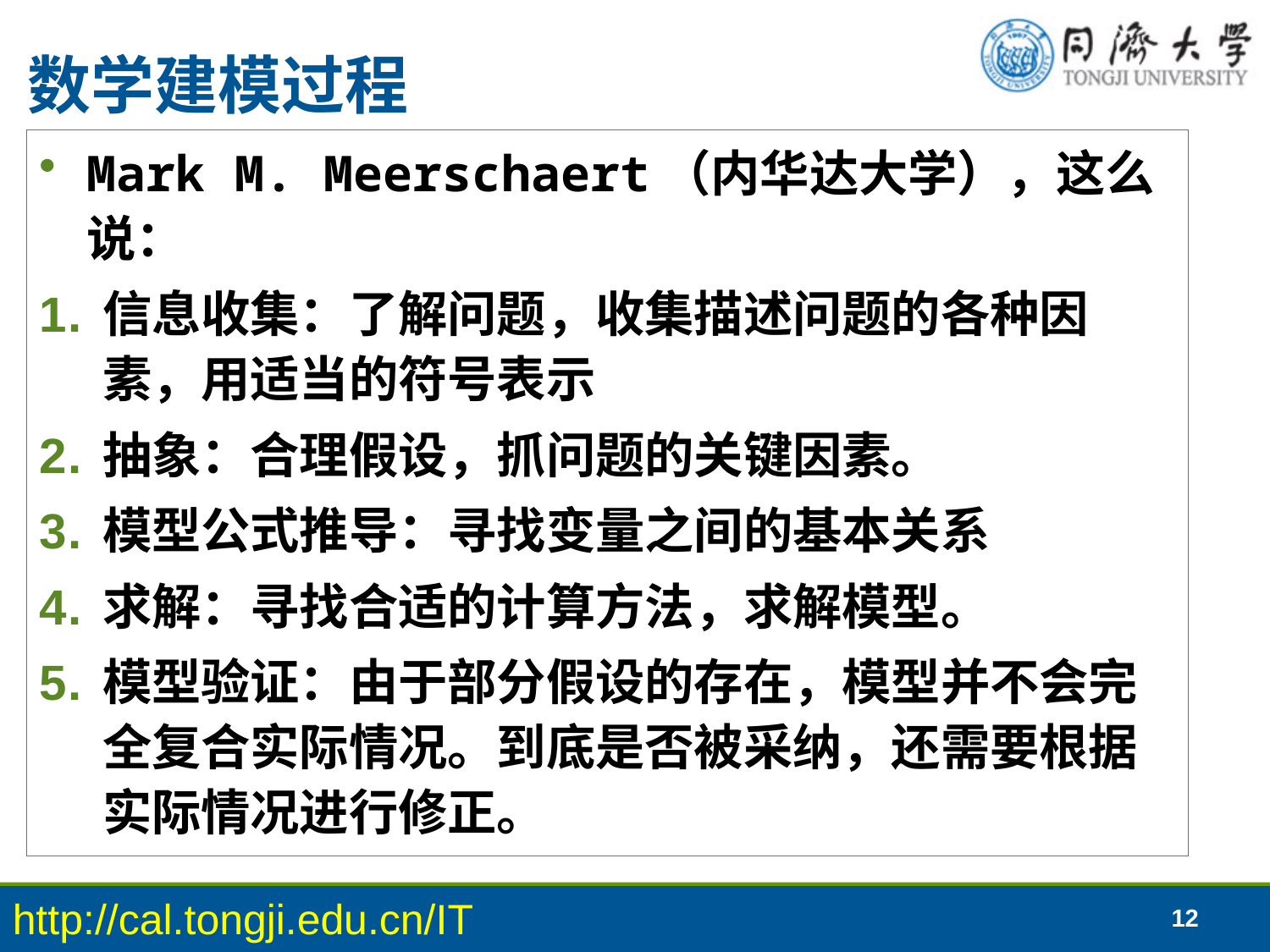

# 数学建模过程
Mark M. Meerschaert（内华达大学），这么说：
信息收集：了解问题，收集描述问题的各种因素，用适当的符号表示
抽象：合理假设，抓问题的关键因素。
模型公式推导：寻找变量之间的基本关系
求解：寻找合适的计算方法，求解模型。
模型验证：由于部分假设的存在，模型并不会完全复合实际情况。到底是否被采纳，还需要根据实际情况进行修正。